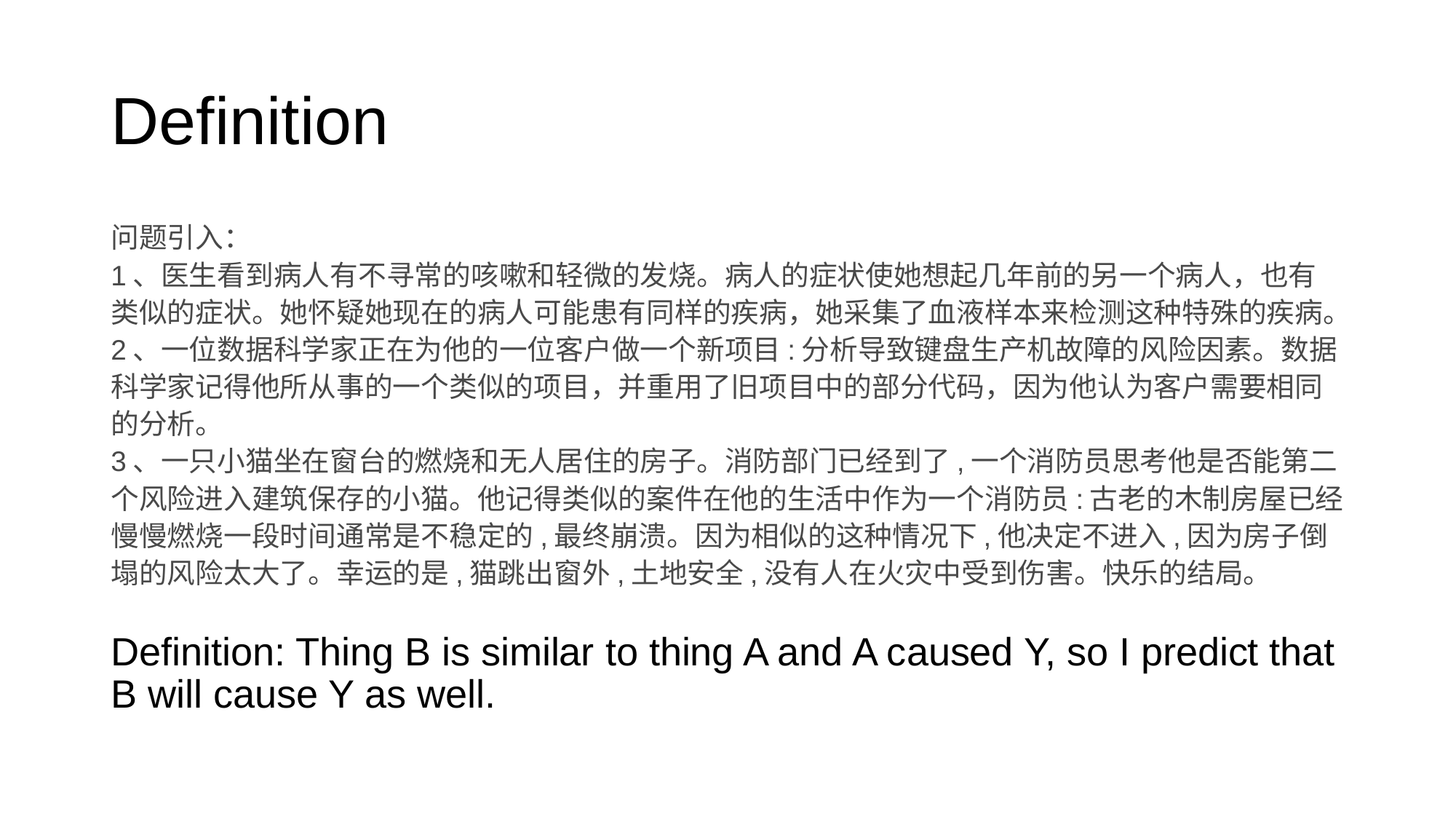

# Definition
问题引入：
1、医生看到病人有不寻常的咳嗽和轻微的发烧。病人的症状使她想起几年前的另一个病人，也有类似的症状。她怀疑她现在的病人可能患有同样的疾病，她采集了血液样本来检测这种特殊的疾病。
2、一位数据科学家正在为他的一位客户做一个新项目:分析导致键盘生产机故障的风险因素。数据科学家记得他所从事的一个类似的项目，并重用了旧项目中的部分代码，因为他认为客户需要相同的分析。
3、一只小猫坐在窗台的燃烧和无人居住的房子。消防部门已经到了,一个消防员思考他是否能第二个风险进入建筑保存的小猫。他记得类似的案件在他的生活中作为一个消防员:古老的木制房屋已经慢慢燃烧一段时间通常是不稳定的,最终崩溃。因为相似的这种情况下,他决定不进入,因为房子倒塌的风险太大了。幸运的是,猫跳出窗外,土地安全,没有人在火灾中受到伤害。快乐的结局。

Definition: Thing B is similar to thing A and A caused Y, so I predict that B will cause Y as well.